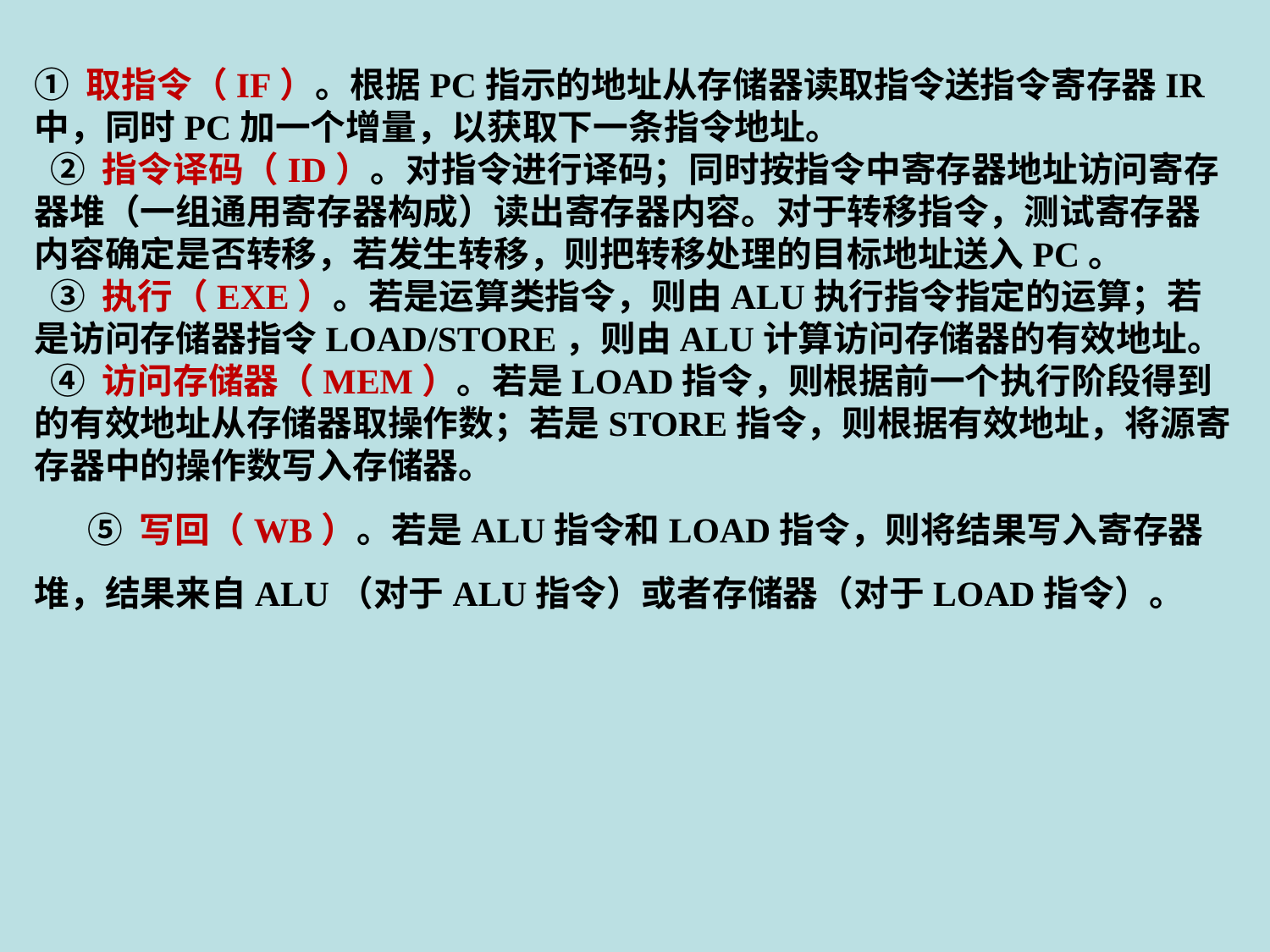

① 取指令（IF）。根据PC指示的地址从存储器读取指令送指令寄存器IR中，同时PC加一个增量，以获取下一条指令地址。  ② 指令译码（ID）。对指令进行译码；同时按指令中寄存器地址访问寄存器堆（一组通用寄存器构成）读出寄存器内容。对于转移指令，测试寄存器内容确定是否转移，若发生转移，则把转移处理的目标地址送入PC。  ③ 执行（EXE）。若是运算类指令，则由ALU执行指令指定的运算；若是访问存储器指令LOAD/STORE，则由ALU计算访问存储器的有效地址。  ④ 访问存储器（MEM）。若是LOAD指令，则根据前一个执行阶段得到的有效地址从存储器取操作数；若是STORE指令，则根据有效地址，将源寄存器中的操作数写入存储器。  ⑤ 写回（WB）。若是ALU指令和LOAD指令，则将结果写入寄存器堆，结果来自ALU（对于ALU指令）或者存储器（对于LOAD指令）。